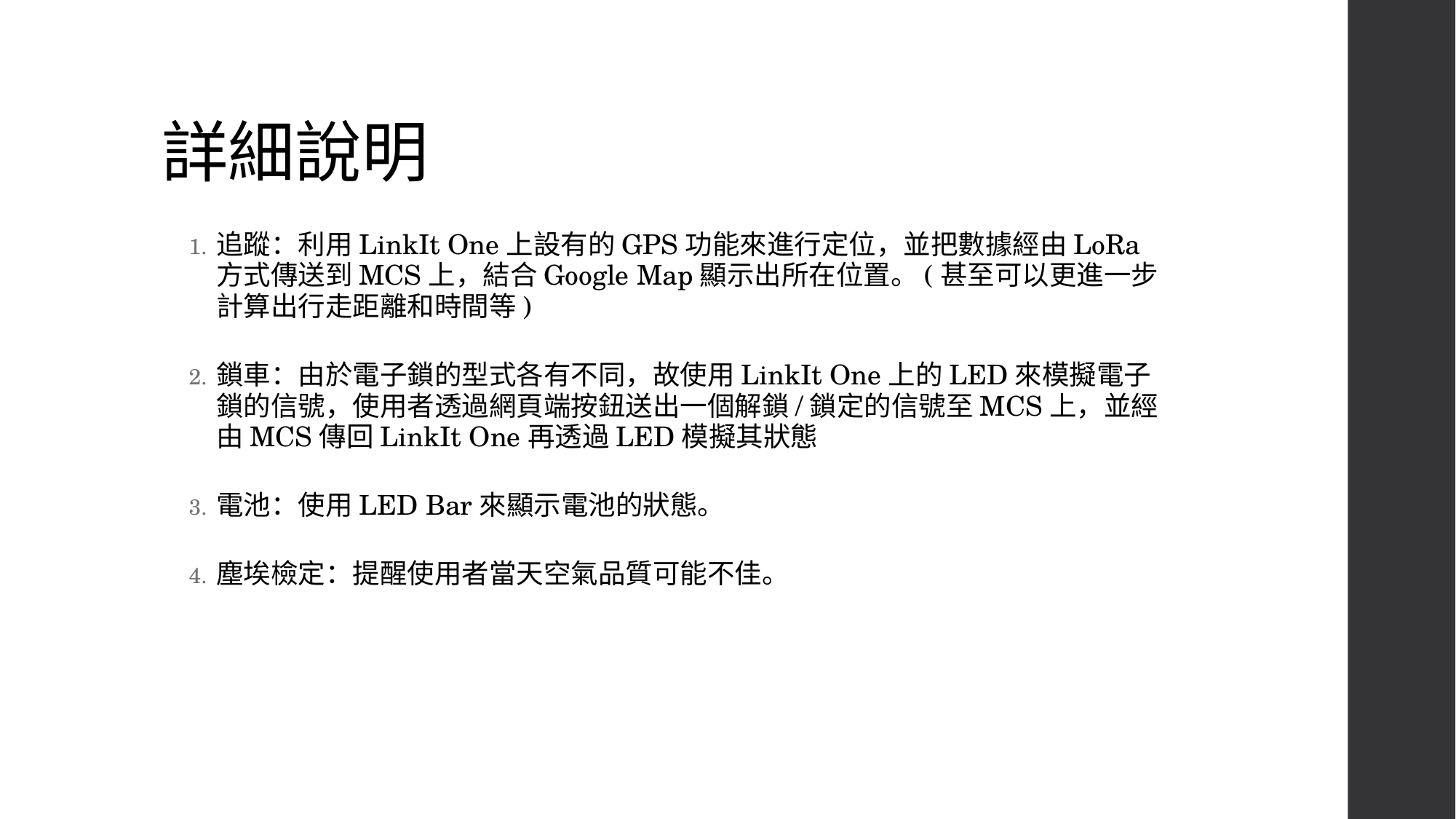

# 詳細說明
追蹤：利用LinkIt One上設有的GPS功能來進行定位，並把數據經由LoRa方式傳送到MCS上，結合Google Map顯示出所在位置。(甚至可以更進一步計算出行走距離和時間等)

鎖車：由於電子鎖的型式各有不同，故使用LinkIt One上的LED來模擬電子鎖的信號，使用者透過網頁端按鈕送出一個解鎖/鎖定的信號至MCS上，並經由MCS傳回LinkIt One再透過LED模擬其狀態

電池：使用LED Bar來顯示電池的狀態。

塵埃檢定：提醒使用者當天空氣品質可能不佳。